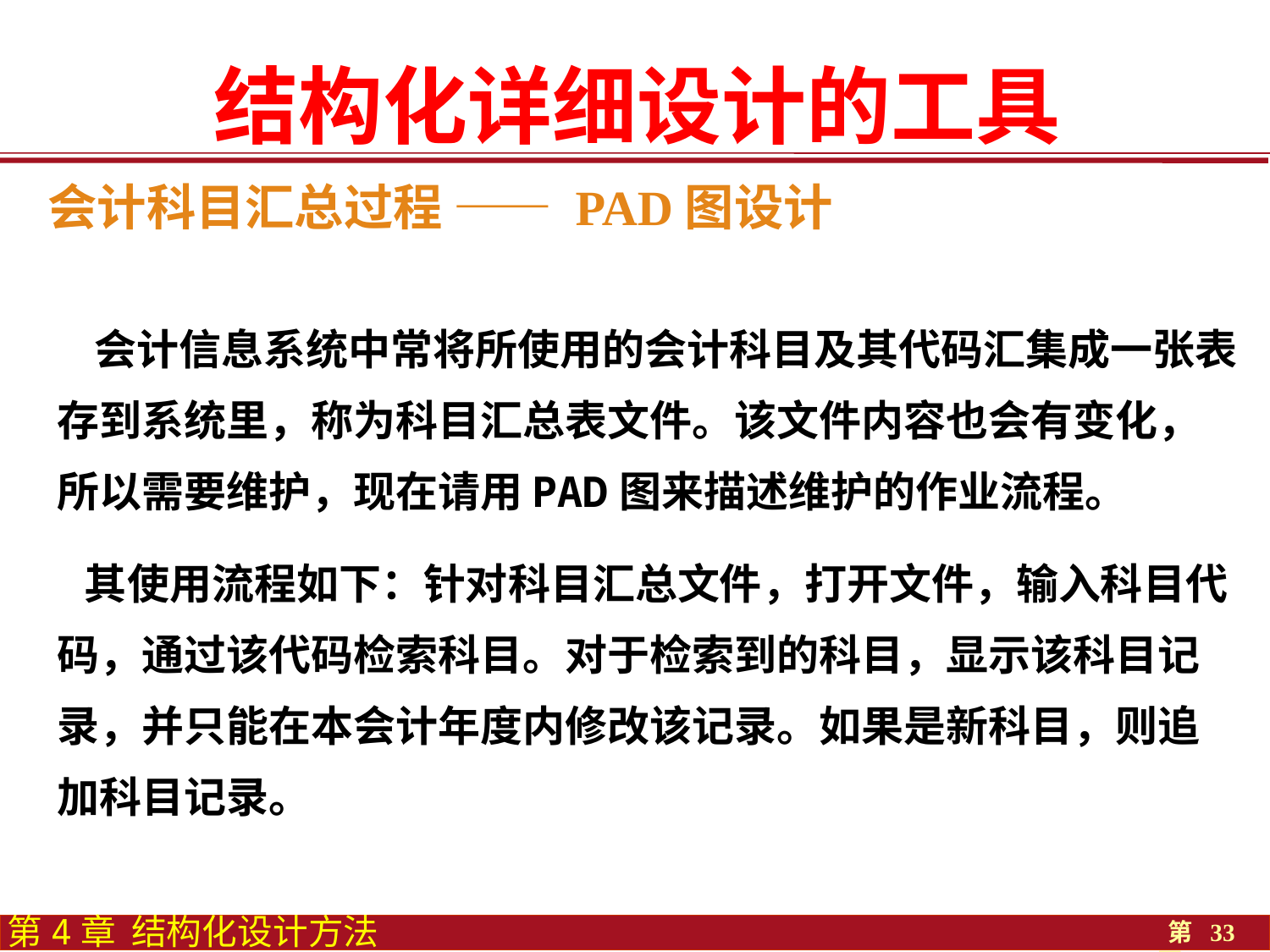

结构化详细设计的工具
# 会计科目汇总过程 —— PAD图设计
       会计信息系统中常将所使用的会计科目及其代码汇集成一张表存到系统里，称为科目汇总表文件。该文件内容也会有变化，所以需要维护，现在请用PAD图来描述维护的作业流程。
      其使用流程如下：针对科目汇总文件，打开文件，输入科目代码，通过该代码检索科目。对于检索到的科目，显示该科目记录，并只能在本会计年度内修改该记录。如果是新科目，则追加科目记录。